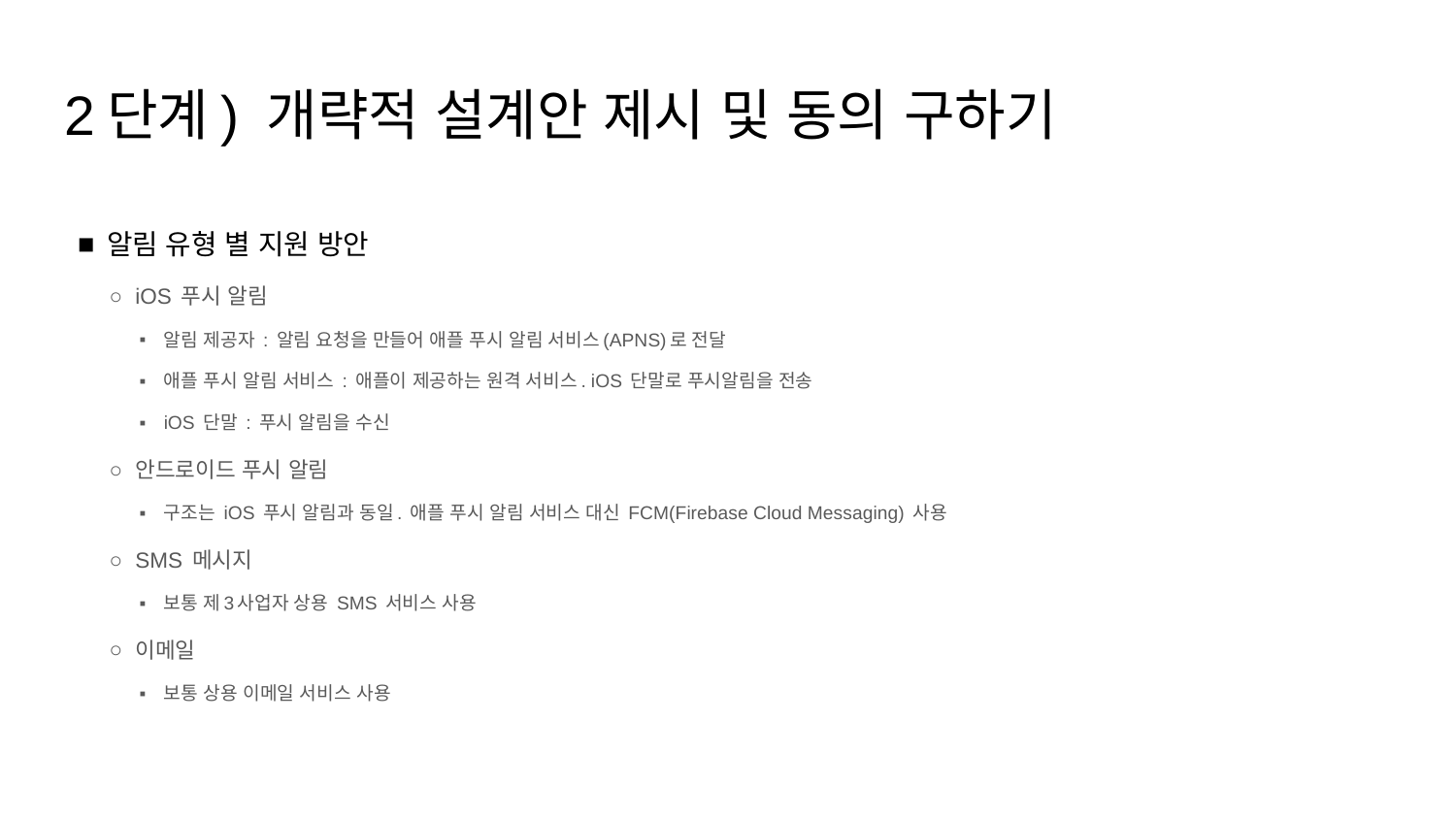

# 2단계) 개략적 설계안 제시 및 동의 구하기
알림 유형 별 지원 방안
iOS 푸시 알림
알림 제공자 : 알림 요청을 만들어 애플 푸시 알림 서비스(APNS)로 전달
애플 푸시 알림 서비스 : 애플이 제공하는 원격 서비스. iOS 단말로 푸시알림을 전송
iOS 단말 : 푸시 알림을 수신
안드로이드 푸시 알림
구조는 iOS 푸시 알림과 동일. 애플 푸시 알림 서비스 대신 FCM(Firebase Cloud Messaging) 사용
SMS 메시지
보통 제3사업자 상용 SMS 서비스 사용
이메일
보통 상용 이메일 서비스 사용